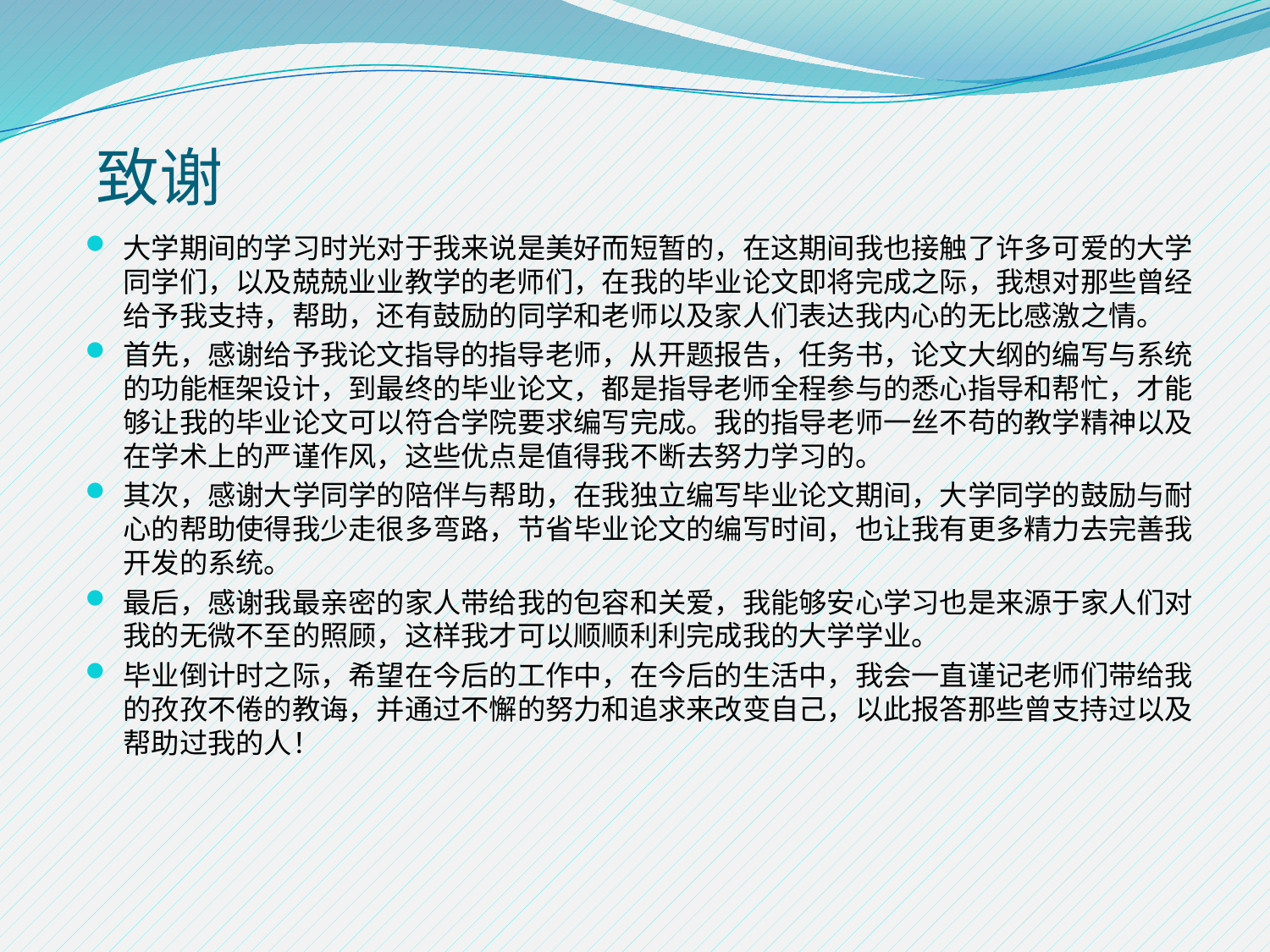

# 致谢
大学期间的学习时光对于我来说是美好而短暂的，在这期间我也接触了许多可爱的大学同学们，以及兢兢业业教学的老师们，在我的毕业论文即将完成之际，我想对那些曾经给予我支持，帮助，还有鼓励的同学和老师以及家人们表达我内心的无比感激之情。
首先，感谢给予我论文指导的指导老师，从开题报告，任务书，论文大纲的编写与系统的功能框架设计，到最终的毕业论文，都是指导老师全程参与的悉心指导和帮忙，才能够让我的毕业论文可以符合学院要求编写完成。我的指导老师一丝不苟的教学精神以及在学术上的严谨作风，这些优点是值得我不断去努力学习的。
其次，感谢大学同学的陪伴与帮助，在我独立编写毕业论文期间，大学同学的鼓励与耐心的帮助使得我少走很多弯路，节省毕业论文的编写时间，也让我有更多精力去完善我开发的系统。
最后，感谢我最亲密的家人带给我的包容和关爱，我能够安心学习也是来源于家人们对我的无微不至的照顾，这样我才可以顺顺利利完成我的大学学业。
毕业倒计时之际，希望在今后的工作中，在今后的生活中，我会一直谨记老师们带给我的孜孜不倦的教诲，并通过不懈的努力和追求来改变自己，以此报答那些曾支持过以及帮助过我的人！